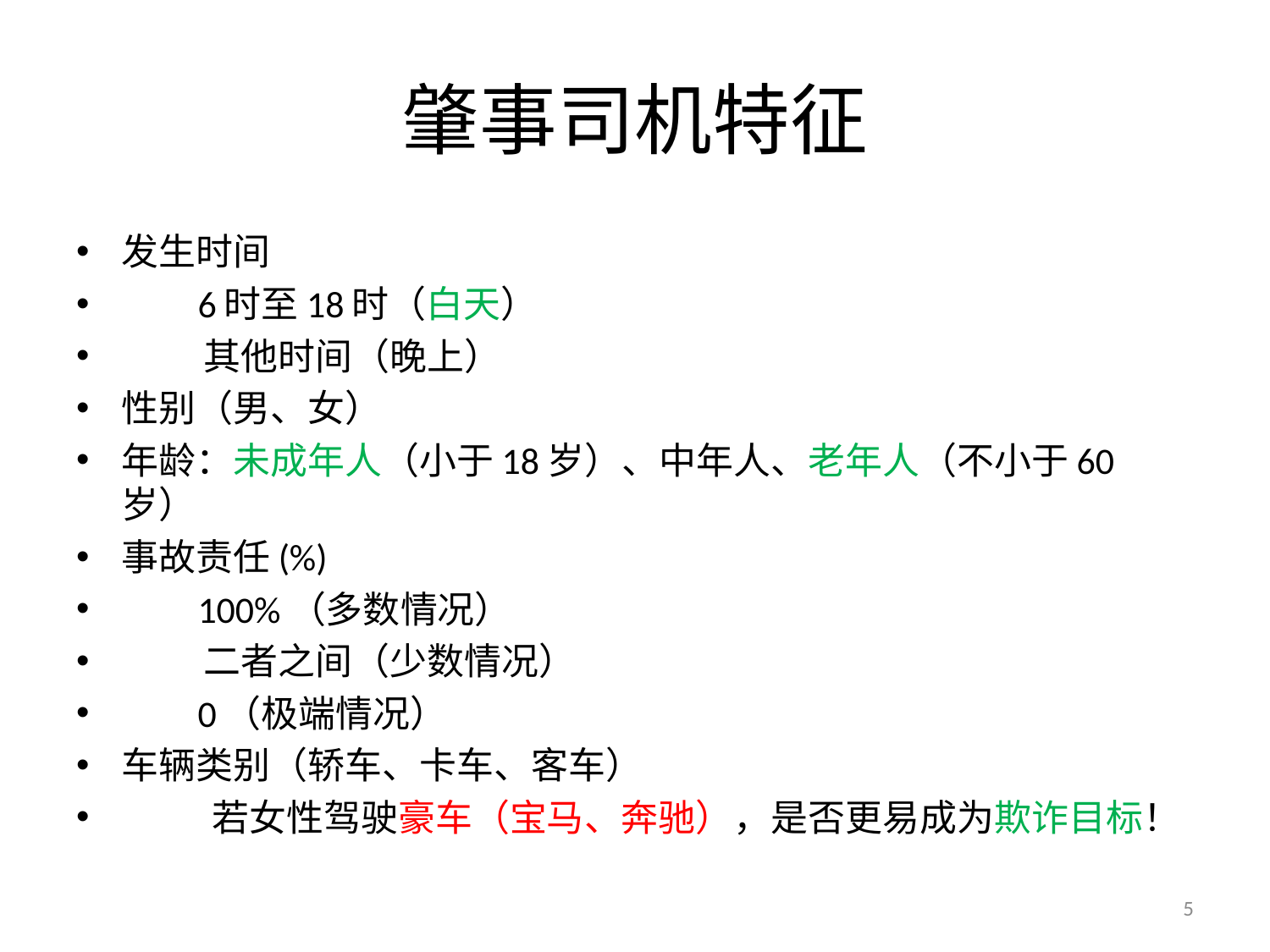

# 肇事司机特征
发生时间
         6时至18时（白天）
         其他时间（晚上）
性别（男、女）
年龄：未成年人（小于18岁）、中年人、老年人（不小于60岁）
事故责任(%)
         100%（多数情况）
         二者之间（少数情况）
         0（极端情况）
车辆类别（轿车、卡车、客车）
          若女性驾驶豪车（宝马、奔驰），是否更易成为欺诈目标！

5